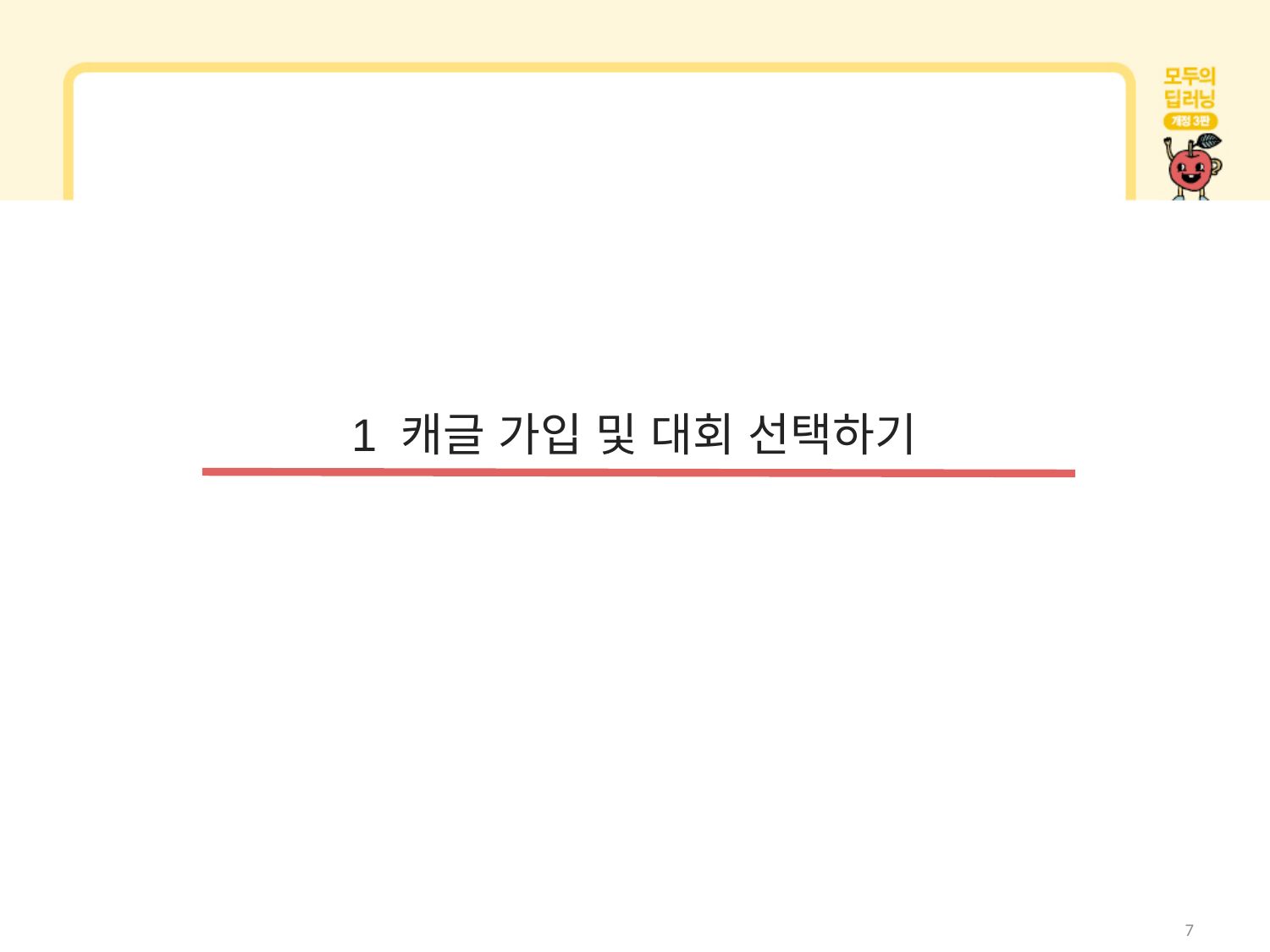

1 캐글 가입 및 대회 선택하기
7